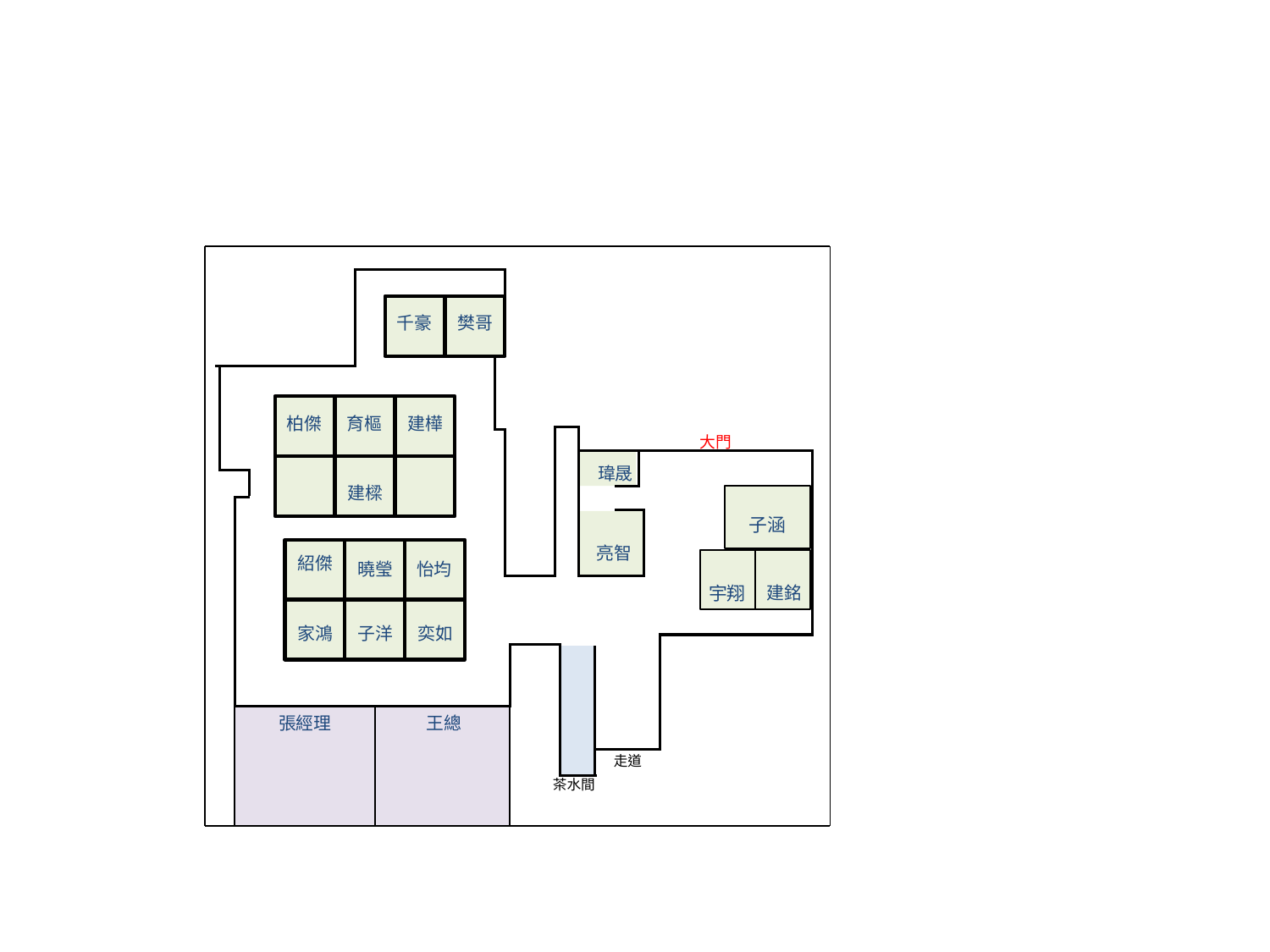

千豪
樊哥
柏傑
育樞
建樺
大門
瑋晟
建樑
子涵
亮智
紹傑
曉瑩
怡均
宇翔
建銘
家鴻
子洋
奕如
王總
張經理

走道
茶水間